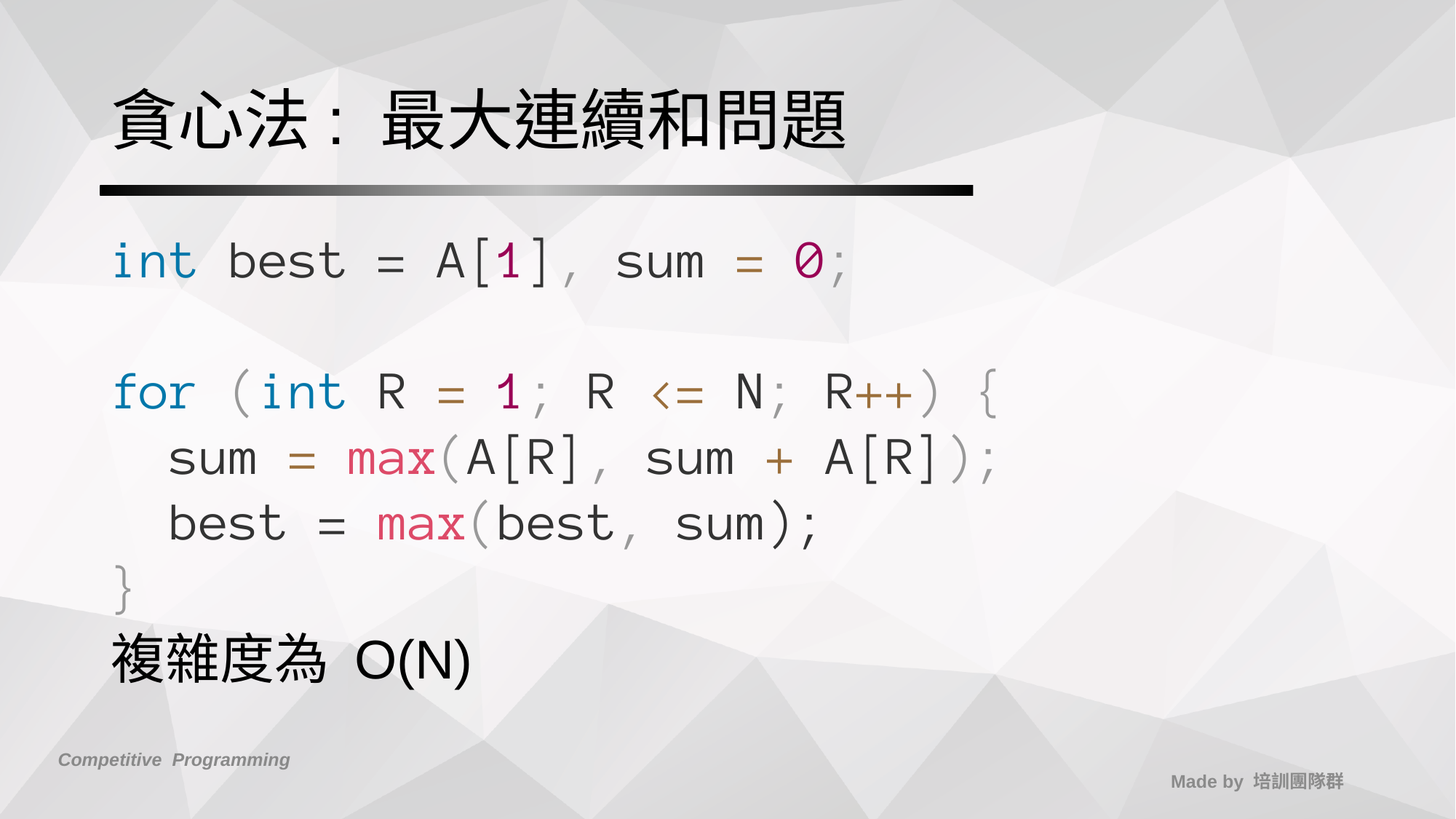

# 貪心法: 最大連續和問題
int best = A[1], sum = 0;

for (int R = 1; R <= N; R++) {
  sum = max(A[R], sum + A[R]);
  best = max(best, sum);
}
複雜度為 O(N)